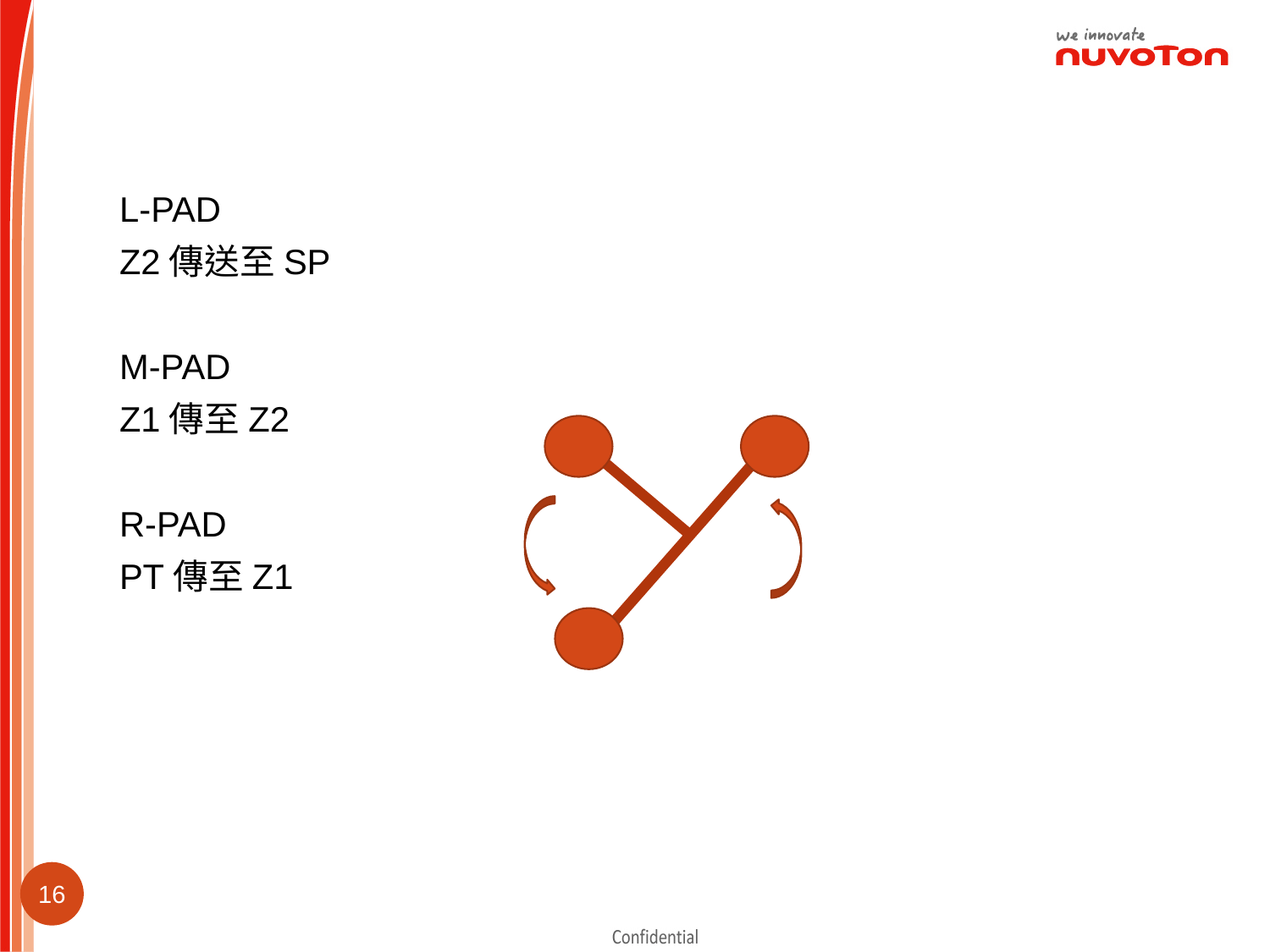

L-PAD
Z2傳送至SP

M-PAD
Z1傳至Z2

R-PAD
PT傳至Z1

16